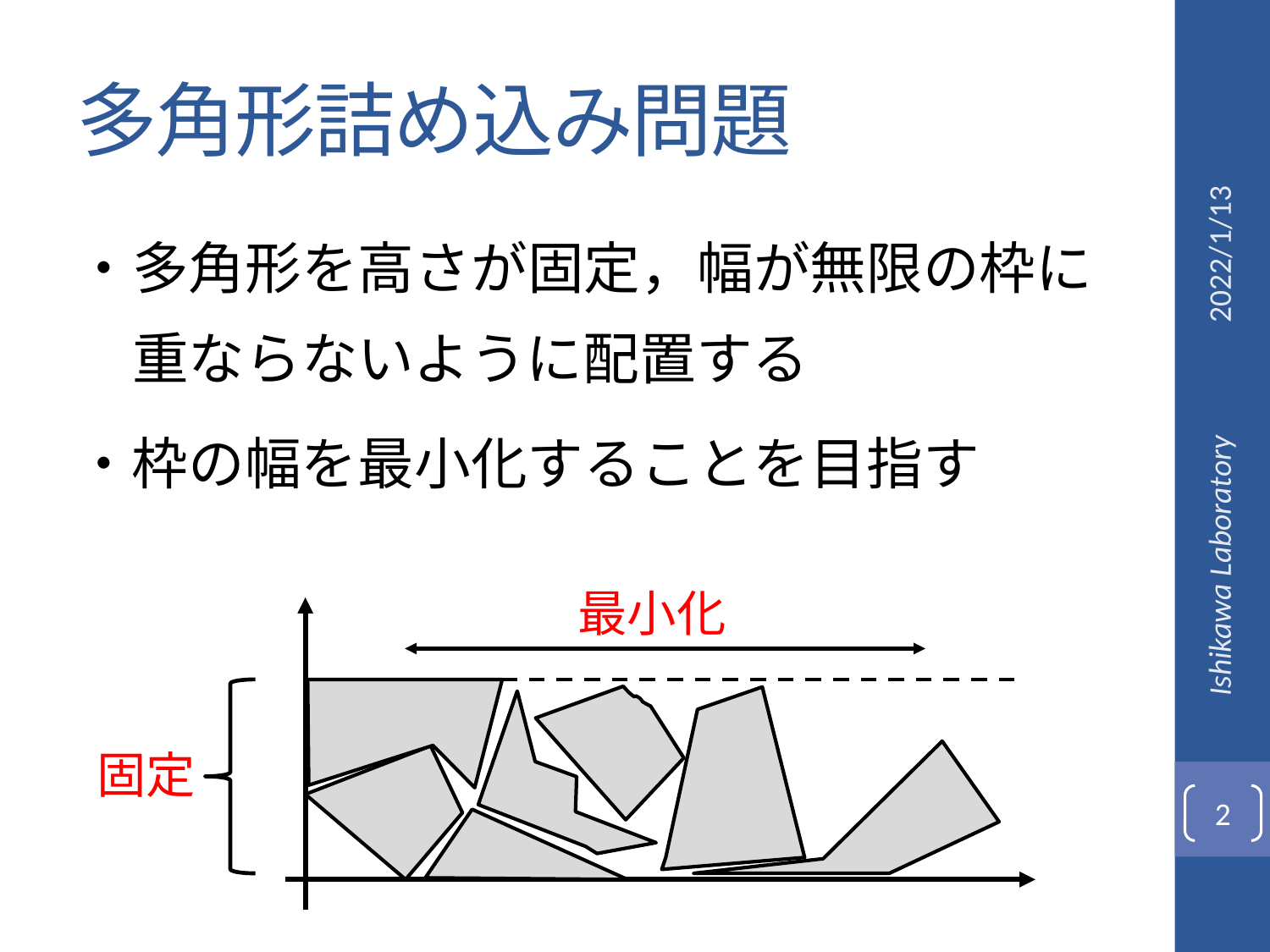

# 多角形詰め込み問題
2022/1/13
・多角形を高さが固定，幅が無限の枠に
　重ならないように配置する
・枠の幅を最小化することを目指す
Ishikawa Laboratory
最小化

固定
2